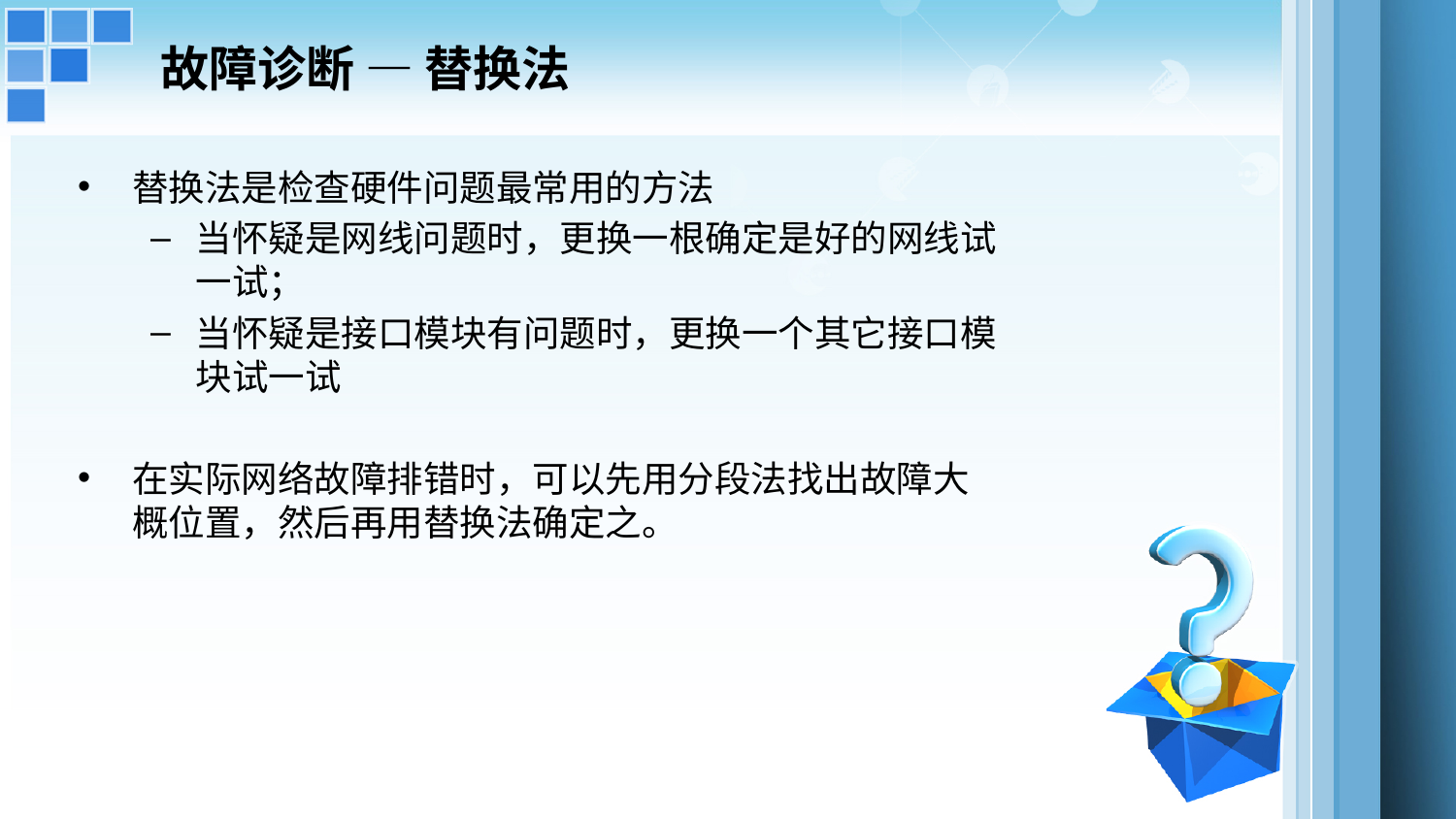

故障诊断 — 替换法
替换法是检查硬件问题最常用的方法
当怀疑是网线问题时，更换一根确定是好的网线试一试；
当怀疑是接口模块有问题时，更换一个其它接口模块试一试

在实际网络故障排错时，可以先用分段法找出故障大概位置，然后再用替换法确定之。